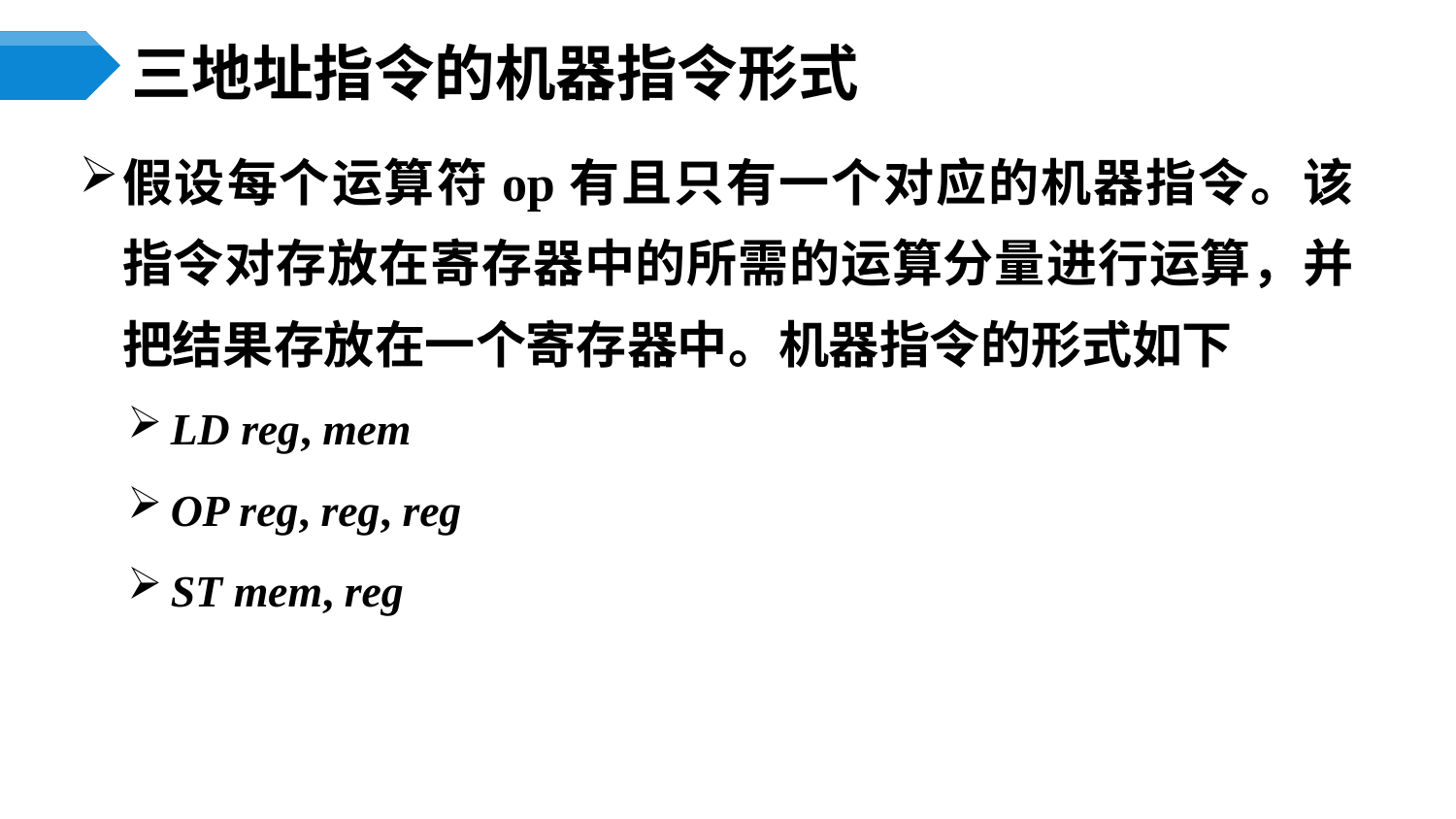

# 三地址指令的机器指令形式
假设每个运算符op有且只有一个对应的机器指令。该指令对存放在寄存器中的所需的运算分量进行运算，并把结果存放在一个寄存器中。机器指令的形式如下
LD reg, mem
OP reg, reg, reg
ST mem, reg